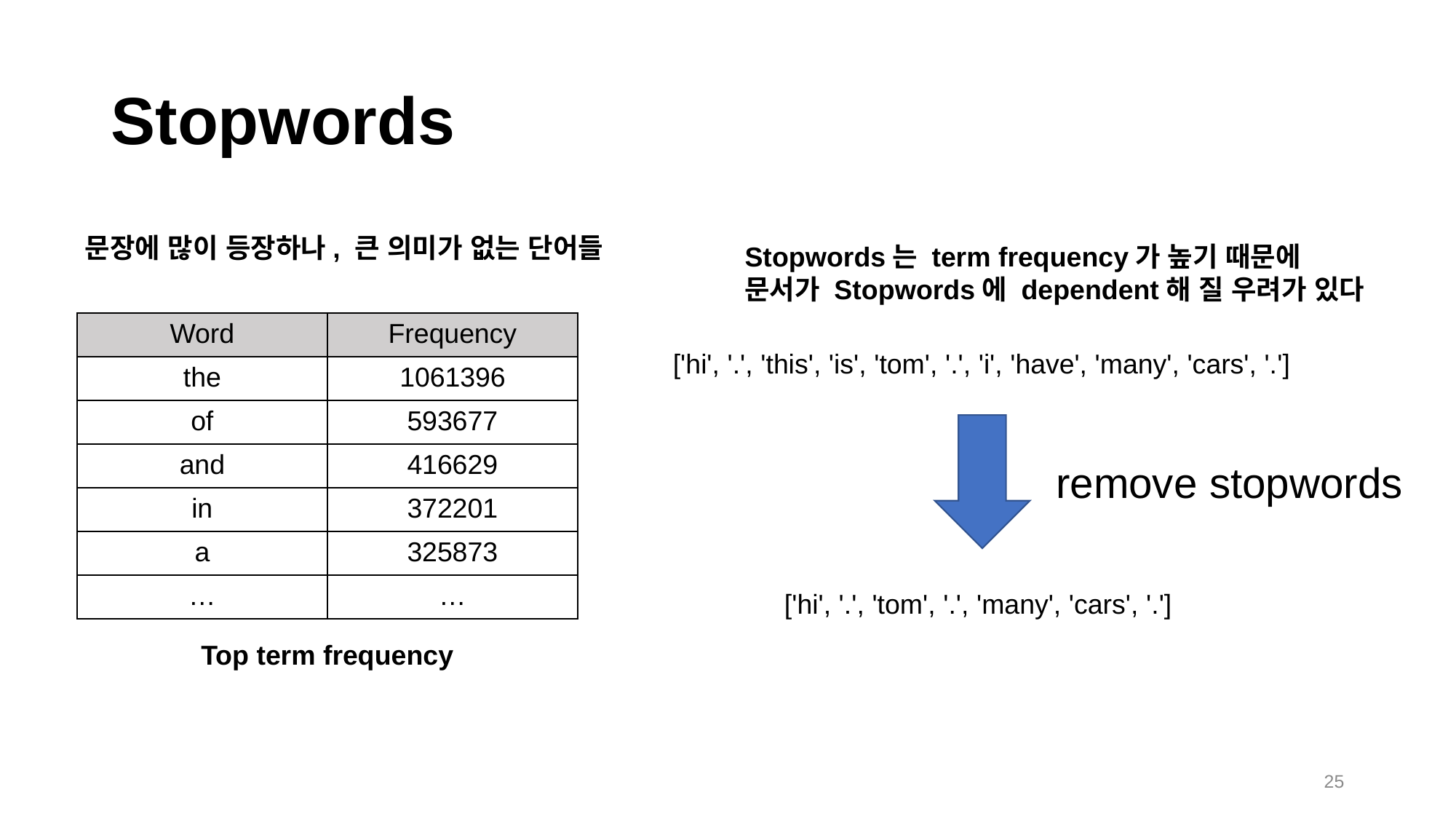

# Stopwords
문장에 많이 등장하나, 큰 의미가 없는 단어들
Stopwords는 term frequency가 높기 때문에
문서가 Stopwords에 dependent해 질 우려가 있다
| Word | Frequency |
| --- | --- |
| the | 1061396 |
| of | 593677 |
| and | 416629 |
| in | 372201 |
| a | 325873 |
| … | … |
['hi', '.', 'this', 'is', 'tom', '.', 'i', 'have', 'many', 'cars', '.']

remove stopwords
['hi', '.', 'tom', '.', 'many', 'cars', '.']
Top term frequency
25